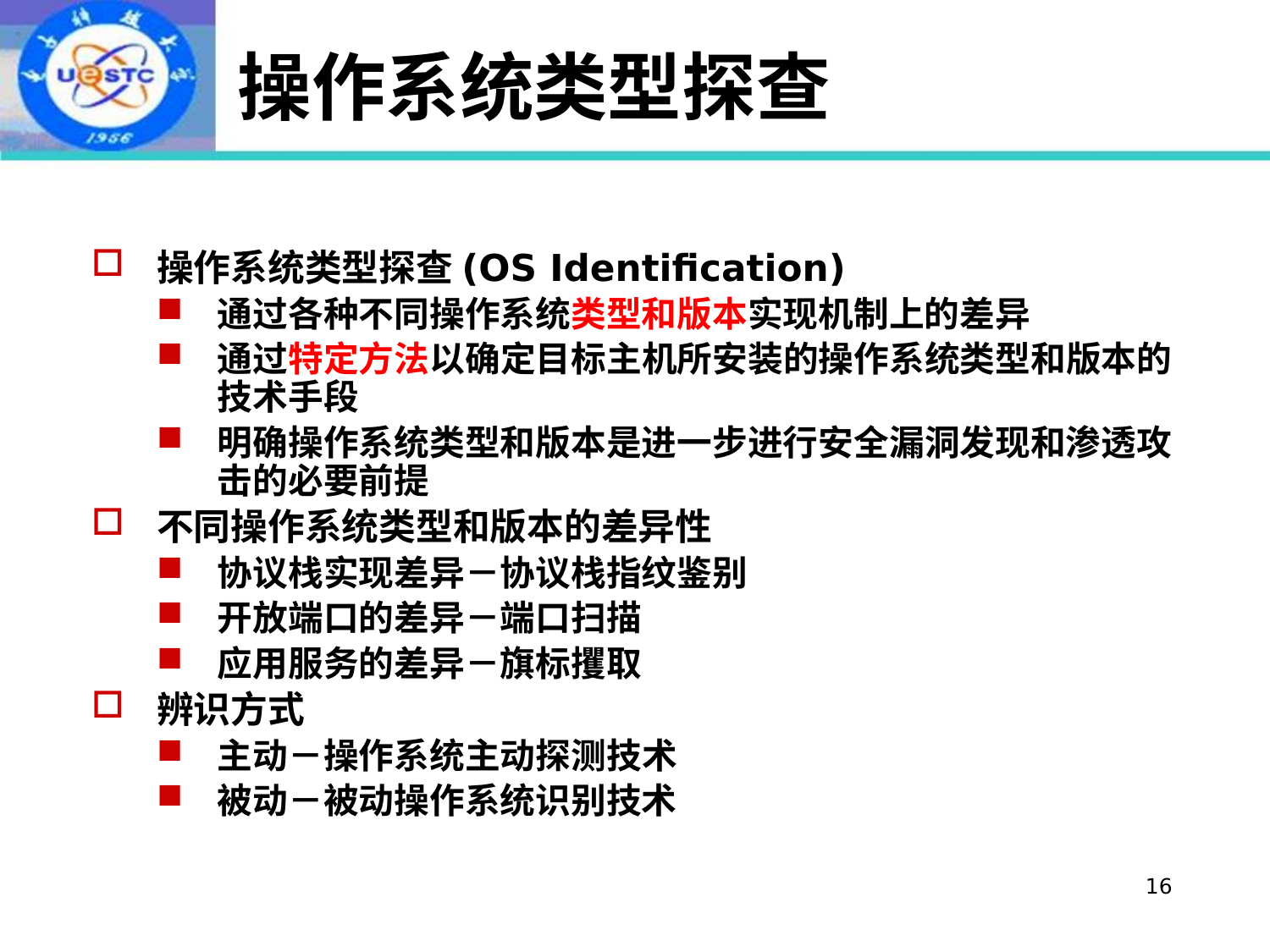

# 操作系统类型探查
操作系统类型探查(OS Identification)
通过各种不同操作系统类型和版本实现机制上的差异
通过特定方法以确定目标主机所安装的操作系统类型和版本的技术手段
明确操作系统类型和版本是进一步进行安全漏洞发现和渗透攻击的必要前提
不同操作系统类型和版本的差异性
协议栈实现差异－协议栈指纹鉴别
开放端口的差异－端口扫描
应用服务的差异－旗标攫取
辨识方式
主动－操作系统主动探测技术
被动－被动操作系统识别技术
16